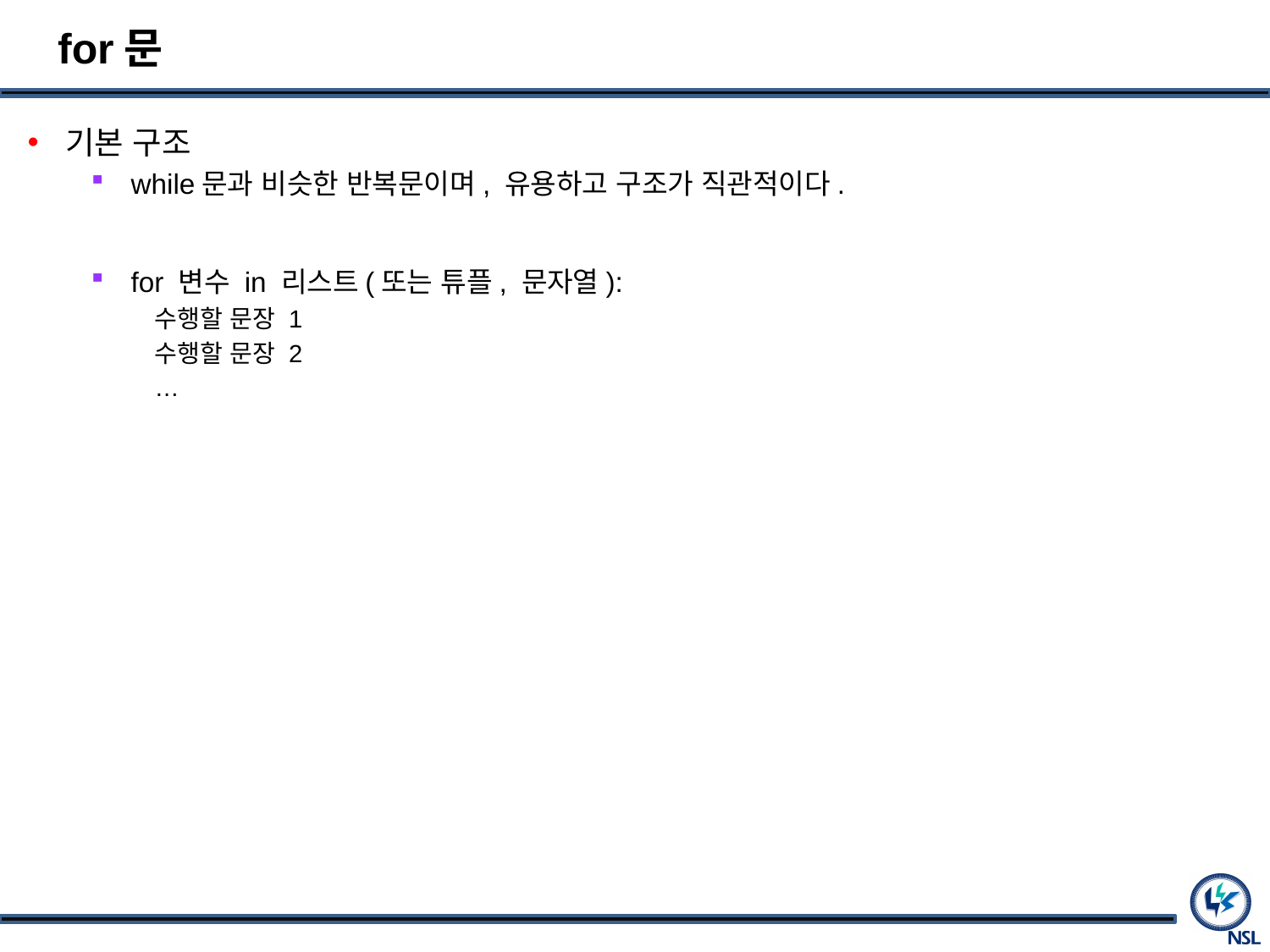

# for문
기본 구조
while문과 비슷한 반복문이며, 유용하고 구조가 직관적이다.

for 변수 in 리스트(또는 튜플, 문자열):
수행할 문장 1
수행할 문장 2
…